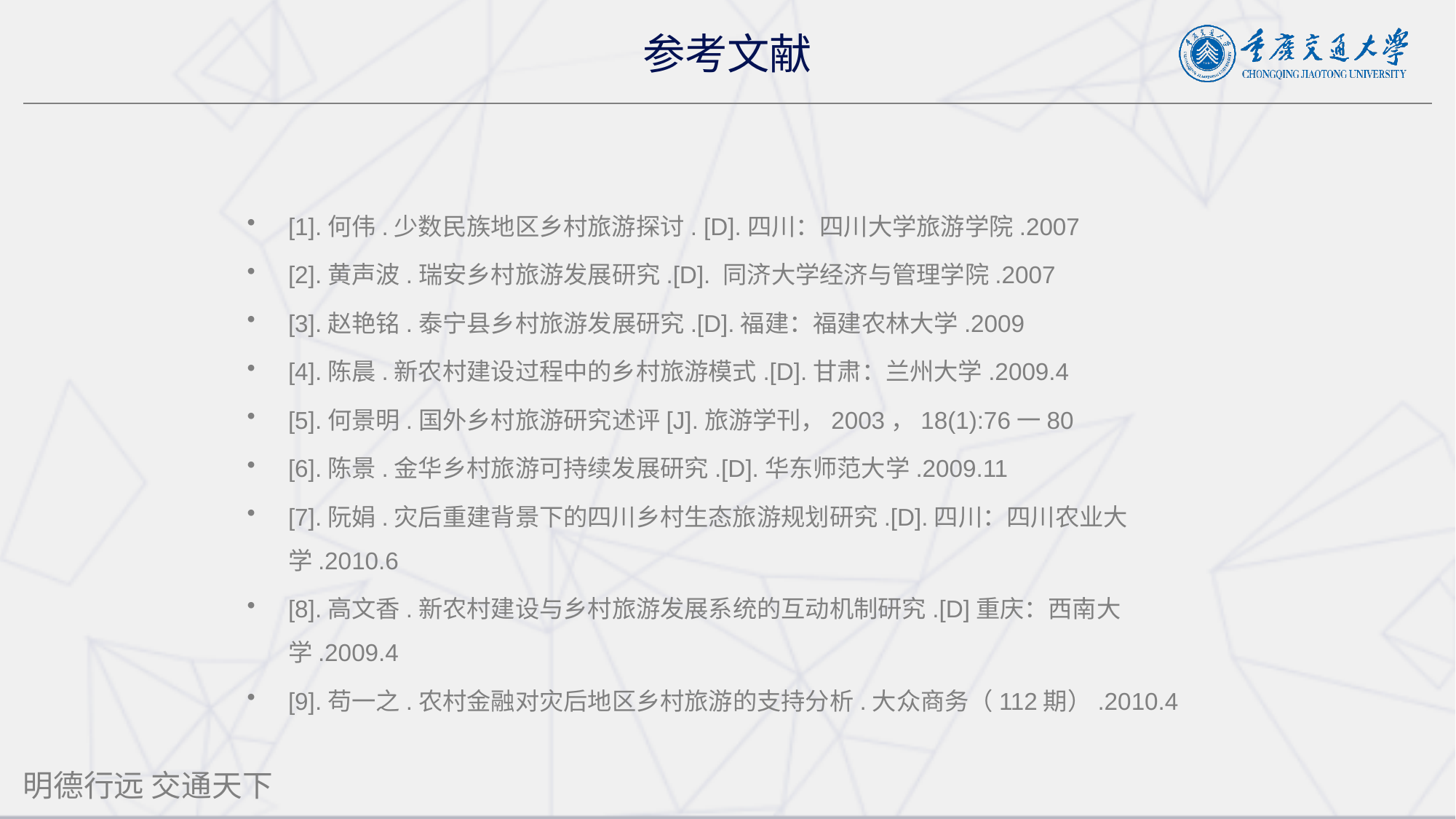

参考文献
[1].何伟.少数民族地区乡村旅游探讨. [D].四川：四川大学旅游学院.2007
[2].黄声波.瑞安乡村旅游发展研究.[D]. 同济大学经济与管理学院.2007
[3].赵艳铭.泰宁县乡村旅游发展研究.[D].福建：福建农林大学.2009
[4].陈晨.新农村建设过程中的乡村旅游模式.[D].甘肃：兰州大学.2009.4
[5].何景明.国外乡村旅游研究述评[J].旅游学刊，2003，18(1):76一80
[6].陈景.金华乡村旅游可持续发展研究.[D].华东师范大学.2009.11
[7].阮娟.灾后重建背景下的四川乡村生态旅游规划研究.[D].四川：四川农业大学.2010.6
[8].高文香.新农村建设与乡村旅游发展系统的互动机制研究.[D]重庆：西南大学.2009.4
[9].苟一之.农村金融对灾后地区乡村旅游的支持分析.大众商务（112期）.2010.4